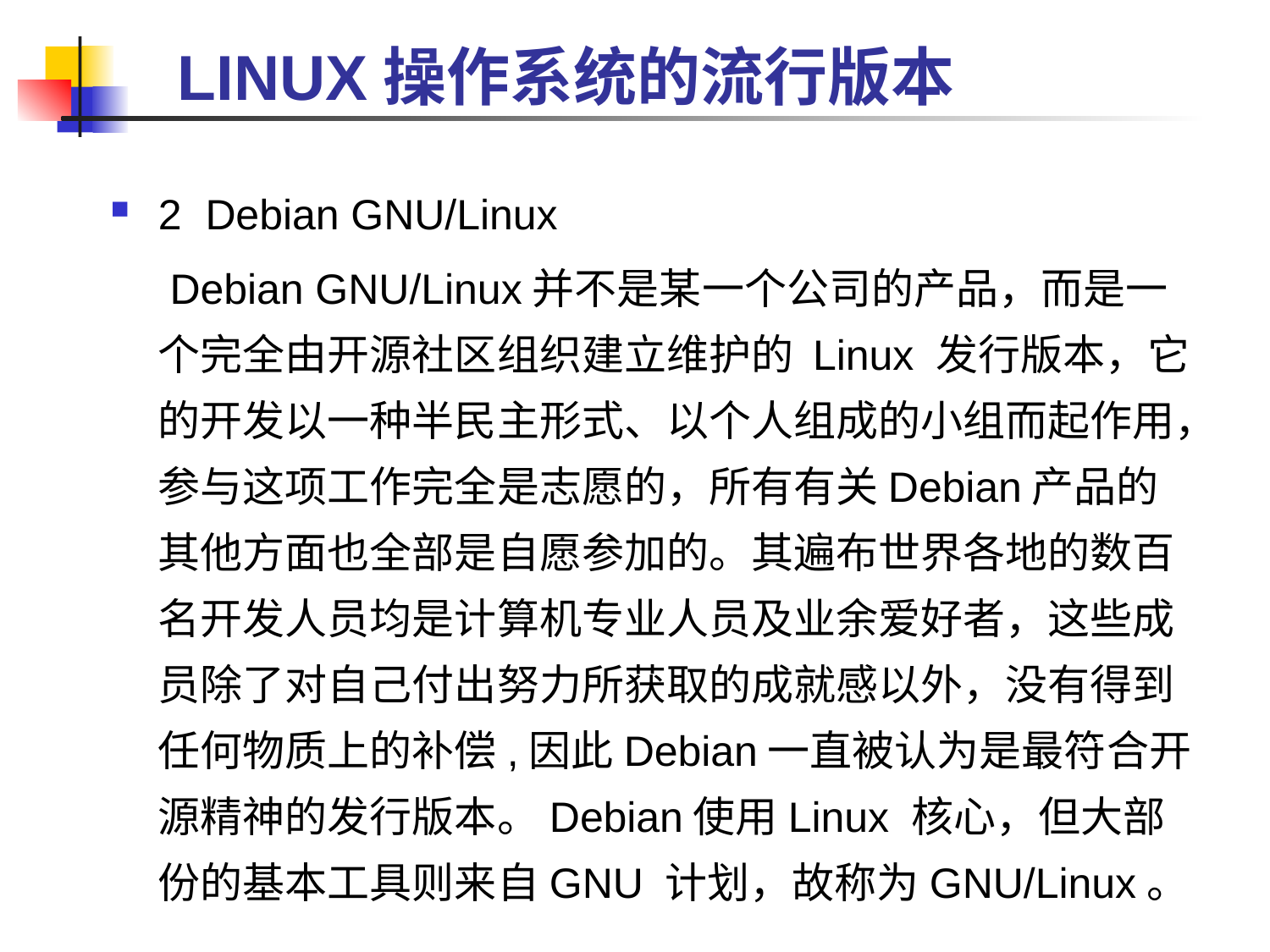

# LINUX操作系统的流行版本
2  Debian GNU/Linux
     Debian GNU/Linux并不是某一个公司的产品，而是一个完全由开源社区组织建立维护的 Linux 发行版本，它的开发以一种半民主形式、以个人组成的小组而起作用，参与这项工作完全是志愿的，所有有关Debian产品的其他方面也全部是自愿参加的。其遍布世界各地的数百名开发人员均是计算机专业人员及业余爱好者，这些成员除了对自己付出努力所获取的成就感以外，没有得到任何物质上的补偿,因此Debian一直被认为是最符合开源精神的发行版本。Debian使用Linux 核心，但大部份的基本工具则来自GNU 计划，故称为GNU/Linux。